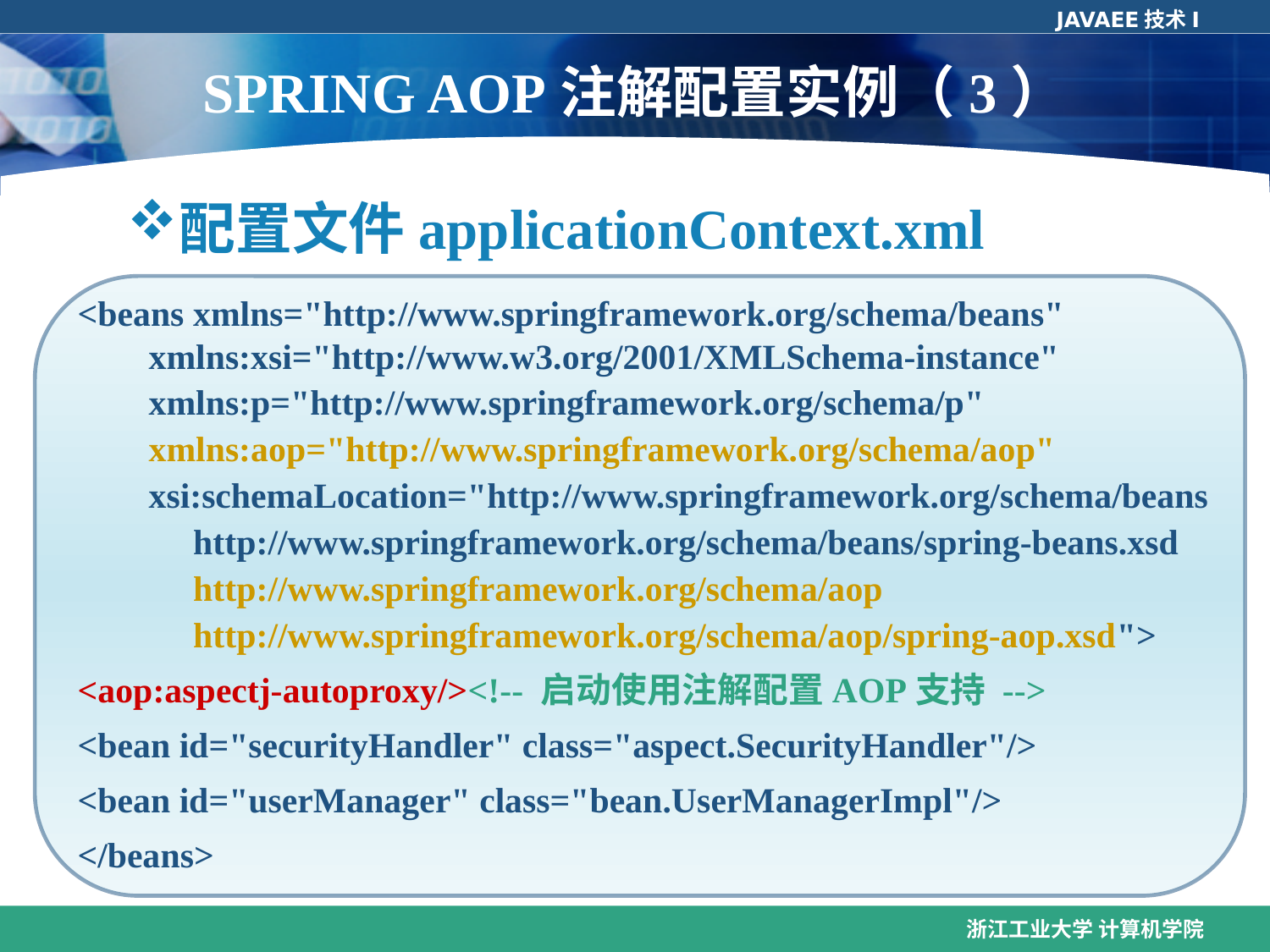

# SPRING AOP注解配置实例（3）
配置文件applicationContext.xml
<beans xmlns="http://www.springframework.org/schema/beans"
        xmlns:xsi="http://www.w3.org/2001/XMLSchema-instance"
        xmlns:p="http://www.springframework.org/schema/p"
        xmlns:aop="http://www.springframework.org/schema/aop"
        xsi:schemaLocation="http://www.springframework.org/schema/beans
             http://www.springframework.org/schema/beans/spring-beans.xsd
             http://www.springframework.org/schema/aop
             http://www.springframework.org/schema/aop/spring-aop.xsd">
<aop:aspectj-autoproxy/><!-- 启动使用注解配置AOP支持 -->
<bean id="securityHandler" class="aspect.SecurityHandler"/>
<bean id="userManager" class="bean.UserManagerImpl"/>
</beans>